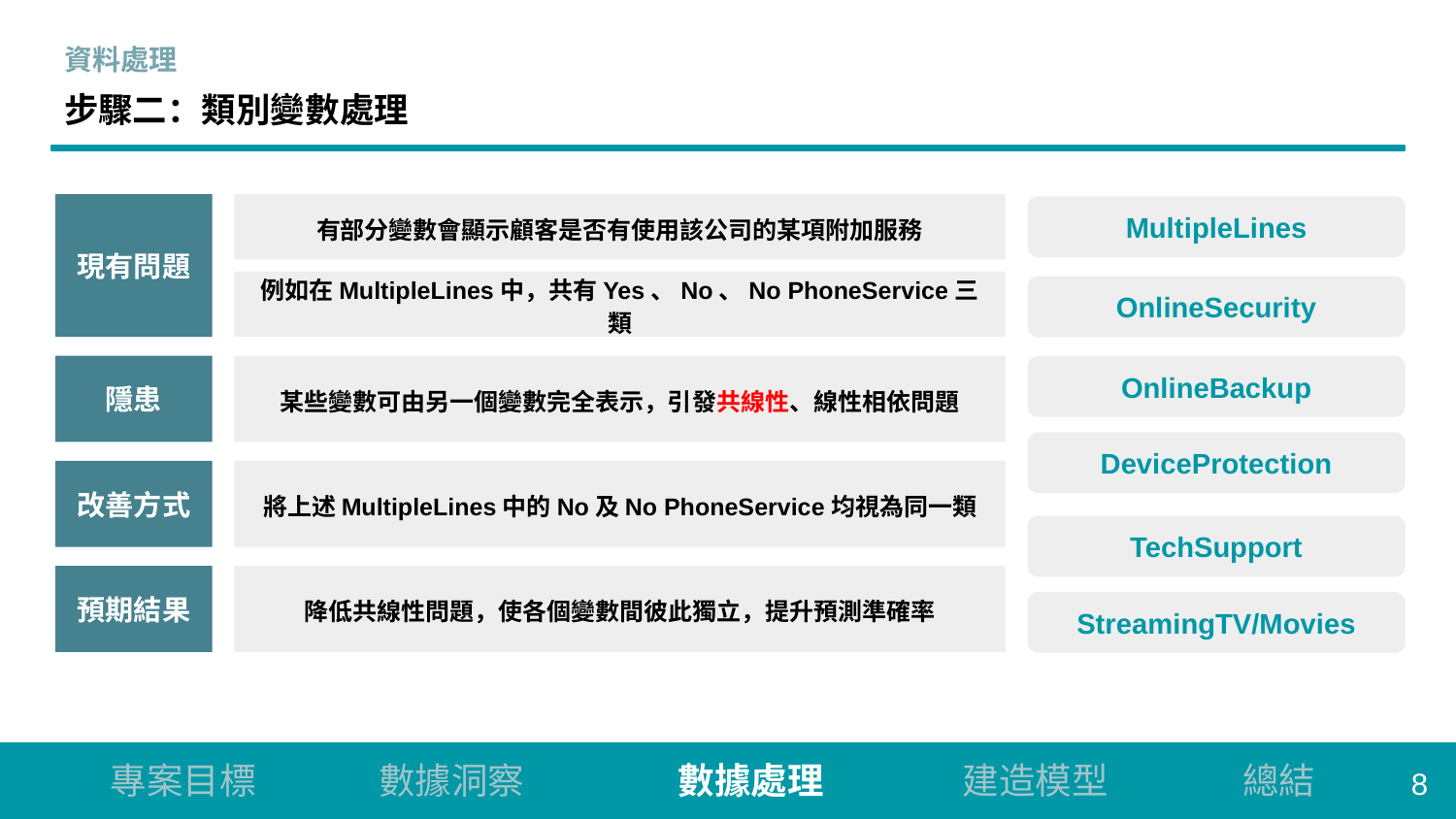

資料處理
# 步驟二：類別變數處理

現有問題
有部分變數會顯示顧客是否有使用該公司的某項附加服務
MultipleLines
例如在MultipleLines中，共有Yes、No、No PhoneService三類
OnlineSecurity
隱患
某些變數可由另一個變數完全表示，引發共線性、線性相依問題
OnlineBackup
DeviceProtection
改善方式
將上述MultipleLines中的No及No PhoneService均視為同一類
TechSupport
預期結果
降低共線性問題，使各個變數間彼此獨立，提升預測準確率
StreamingTV/Movies
14
專案目標

數據洞察
解決方案
成效分析
結論
10
專案目標
Recap

數據洞察
解決方案
成效分析
11
專案目標
總結

數據洞察
數據處理
建造模型
8